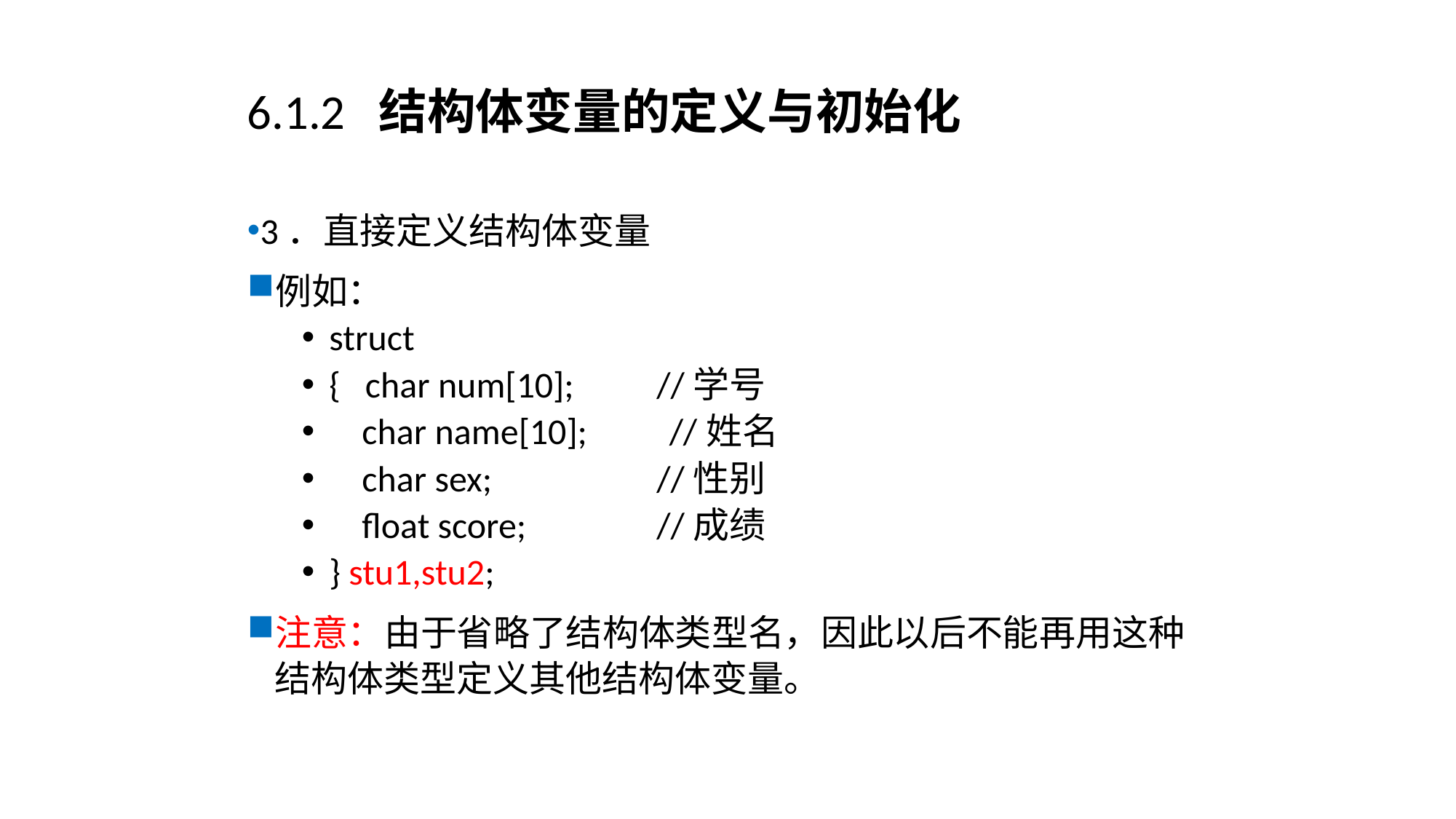

# 6.1.2  结构体变量的定义与初始化
3．直接定义结构体变量
例如：
struct
{   char num[10];     	//学号
    char name[10];          //姓名
    char sex;          	//性别
    float score;       	//成绩
} stu1,stu2;
注意：由于省略了结构体类型名，因此以后不能再用这种结构体类型定义其他结构体变量。